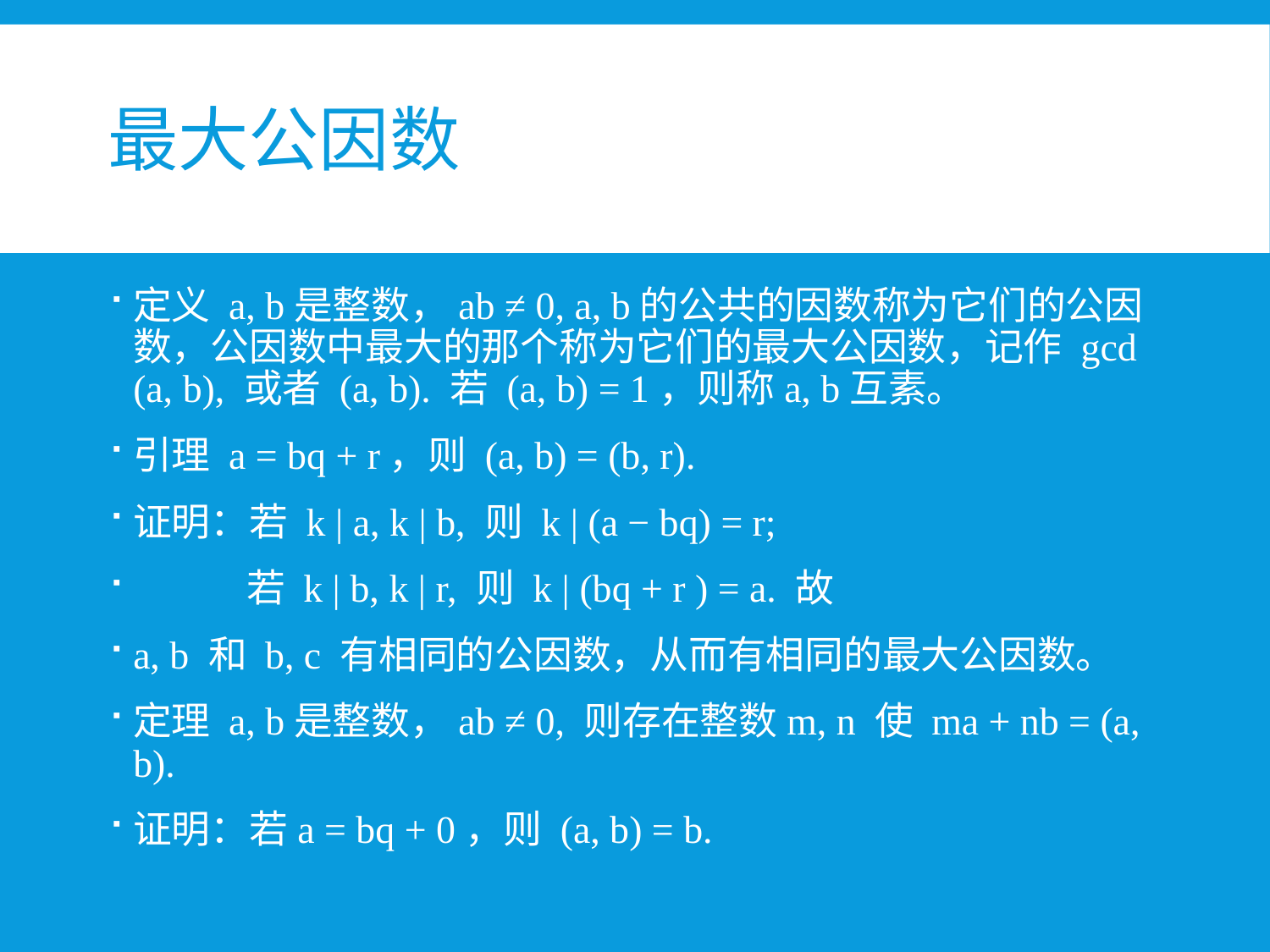

# 最大公因数
定义 a, b是整数，ab ≠ 0, a, b的公共的因数称为它们的公因数，公因数中最大的那个称为它们的最大公因数，记作 gcd (a, b), 或者 (a, b). 若 (a, b) = 1，则称a, b互素。
引理 a = bq + r，则 (a, b) = (b, r).
证明：若 k | a, k | b, 则 k | (a − bq) = r;
            若 k | b, k | r, 则 k | (bq + r ) = a. 故
a, b 和 b, c 有相同的公因数，从而有相同的最大公因数。
定理 a, b是整数，ab ≠ 0, 则存在整数m, n 使 ma + nb = (a, b).
证明：若a = bq + 0，则 (a, b) = b.